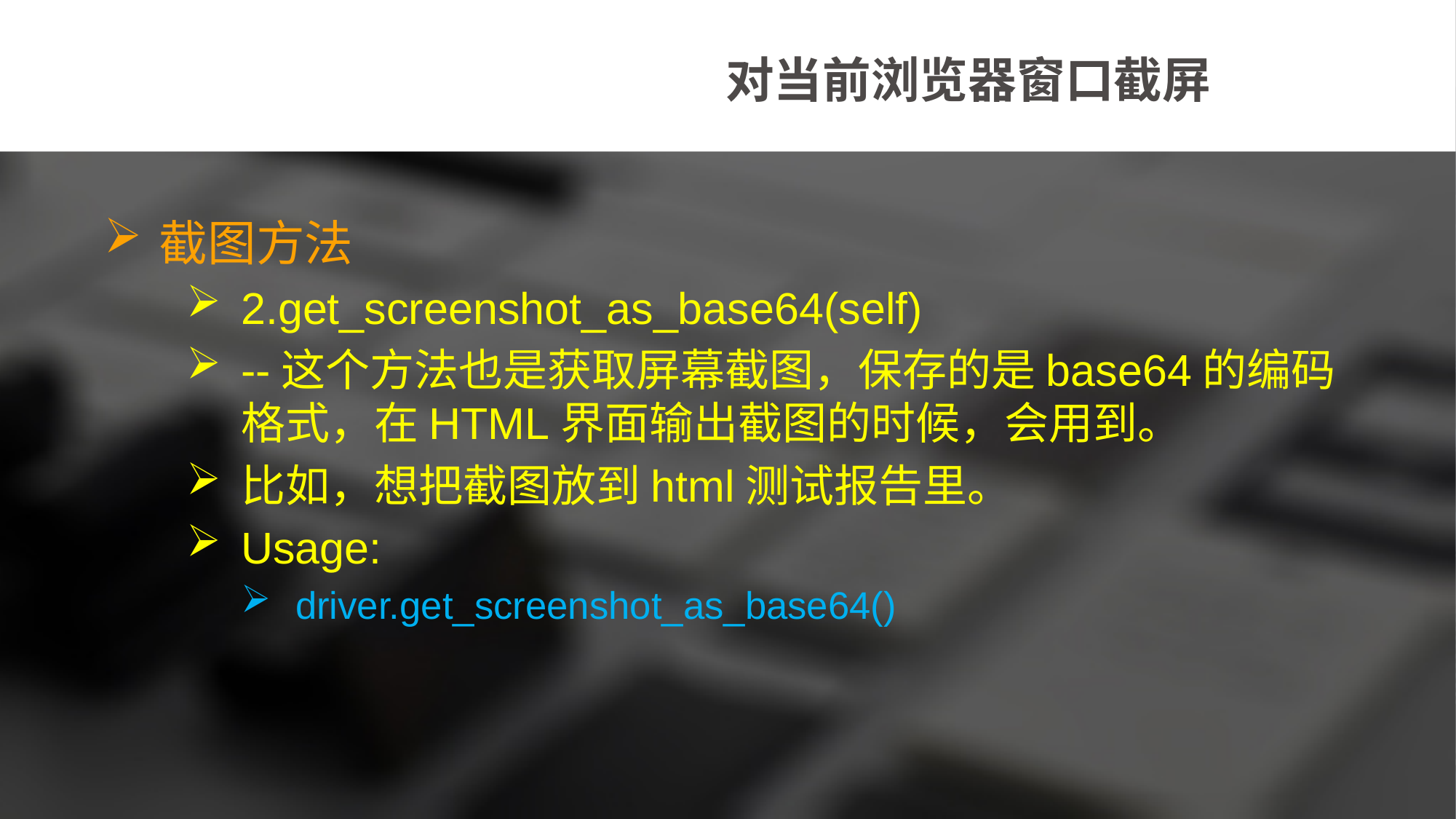

对当前浏览器窗口截屏
截图方法
2.get_screenshot_as_base64(self)
--这个方法也是获取屏幕截图，保存的是base64的编码格式，在HTML界面输出截图的时候，会用到。
比如，想把截图放到html测试报告里。
Usage:
driver.get_screenshot_as_base64()